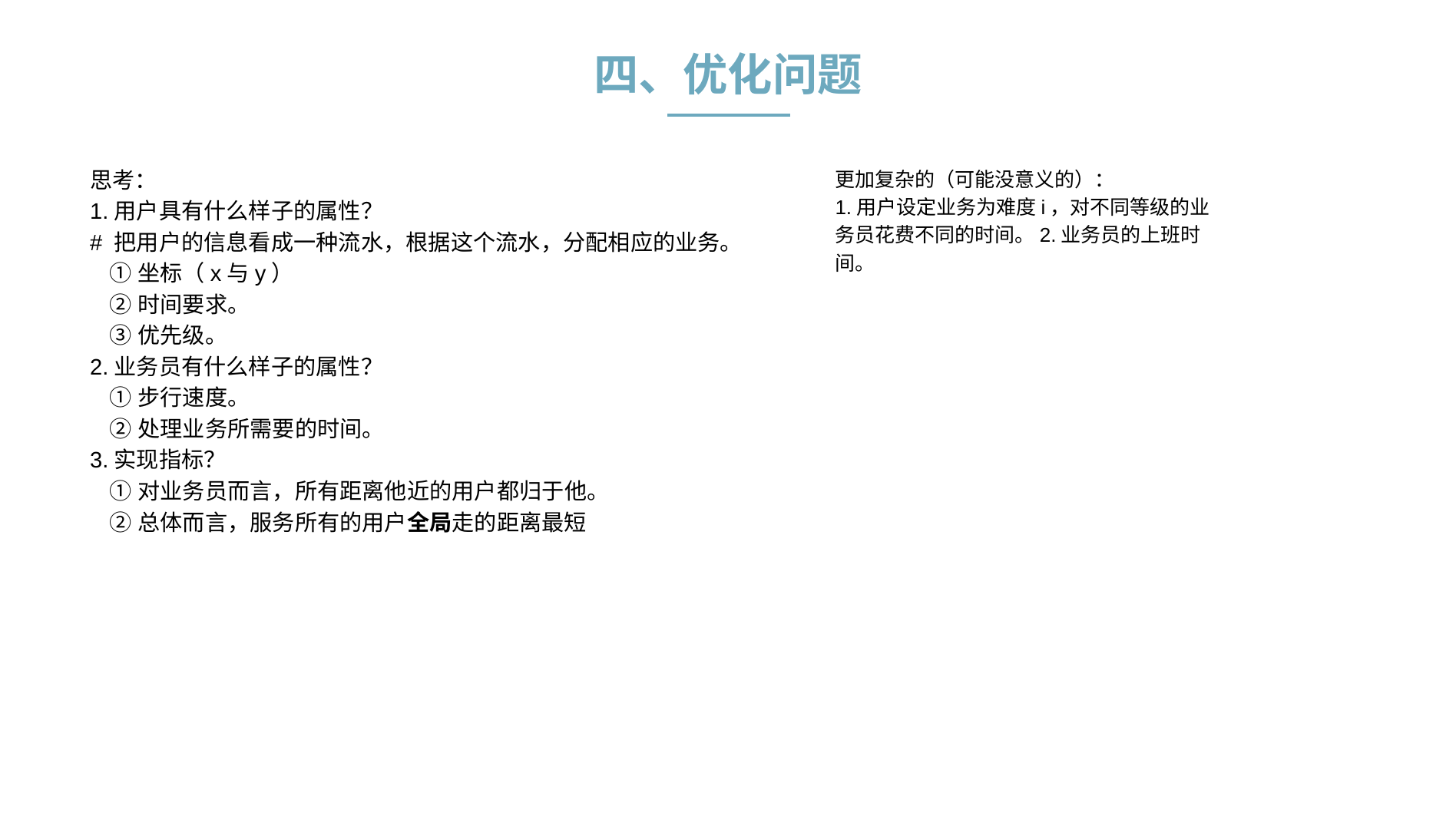

四、优化问题
更加复杂的（可能没意义的）：
1.用户设定业务为难度i，对不同等级的业务员花费不同的时间。2.业务员的上班时间。
思考：
1.用户具有什么样子的属性？
# 把用户的信息看成一种流水，根据这个流水，分配相应的业务。
    ①坐标（x与y）
    ②时间要求。
    ③优先级。
2.业务员有什么样子的属性？
    ①步行速度。
    ②处理业务所需要的时间。
3.实现指标？
    ①对业务员而言，所有距离他近的用户都归于他。
    ②总体而言，服务所有的用户全局走的距离最短